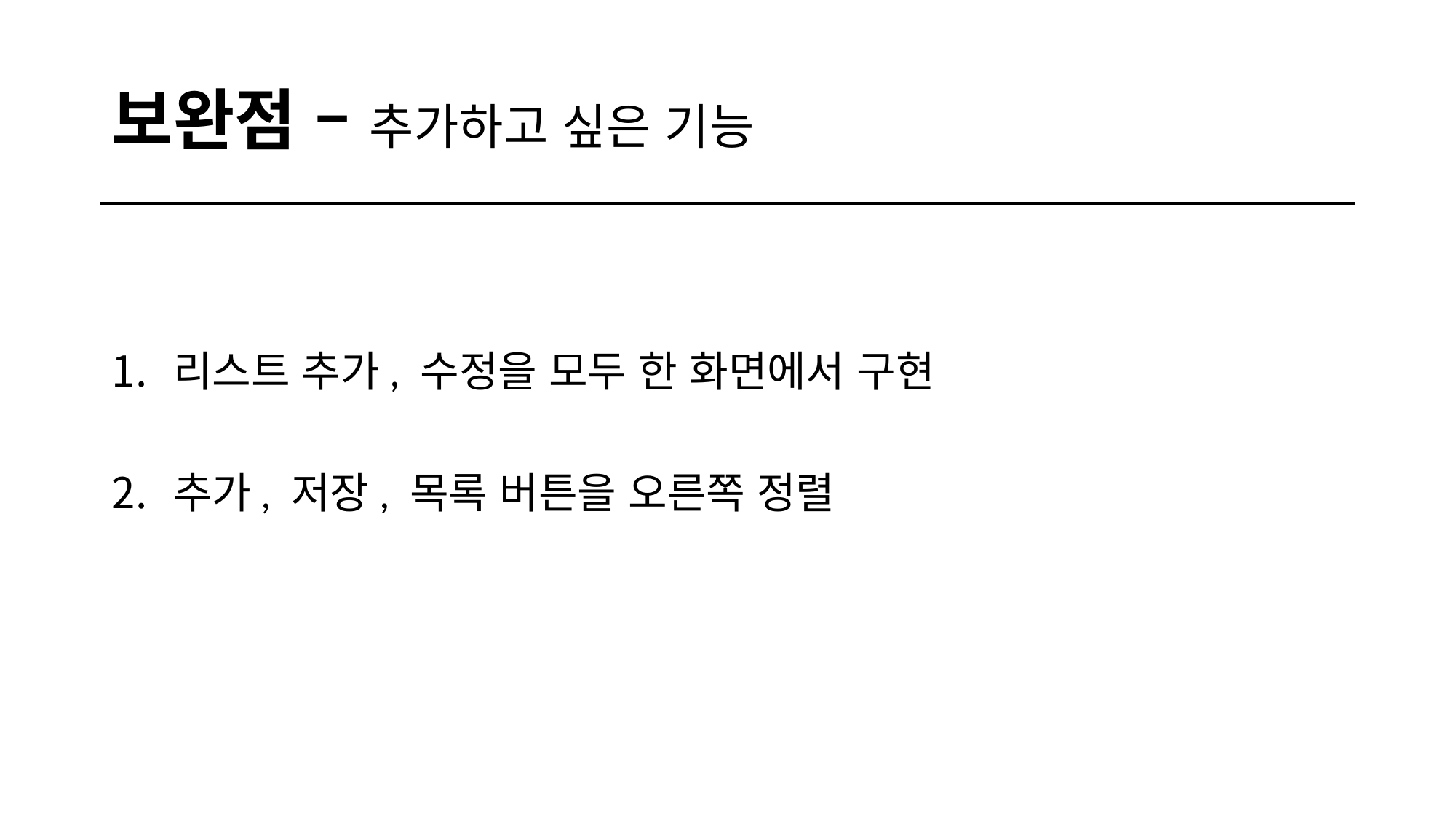

# 보완점 – 추가하고 싶은 기능

리스트 추가, 수정을 모두 한 화면에서 구현

추가, 저장, 목록 버튼을 오른쪽 정렬